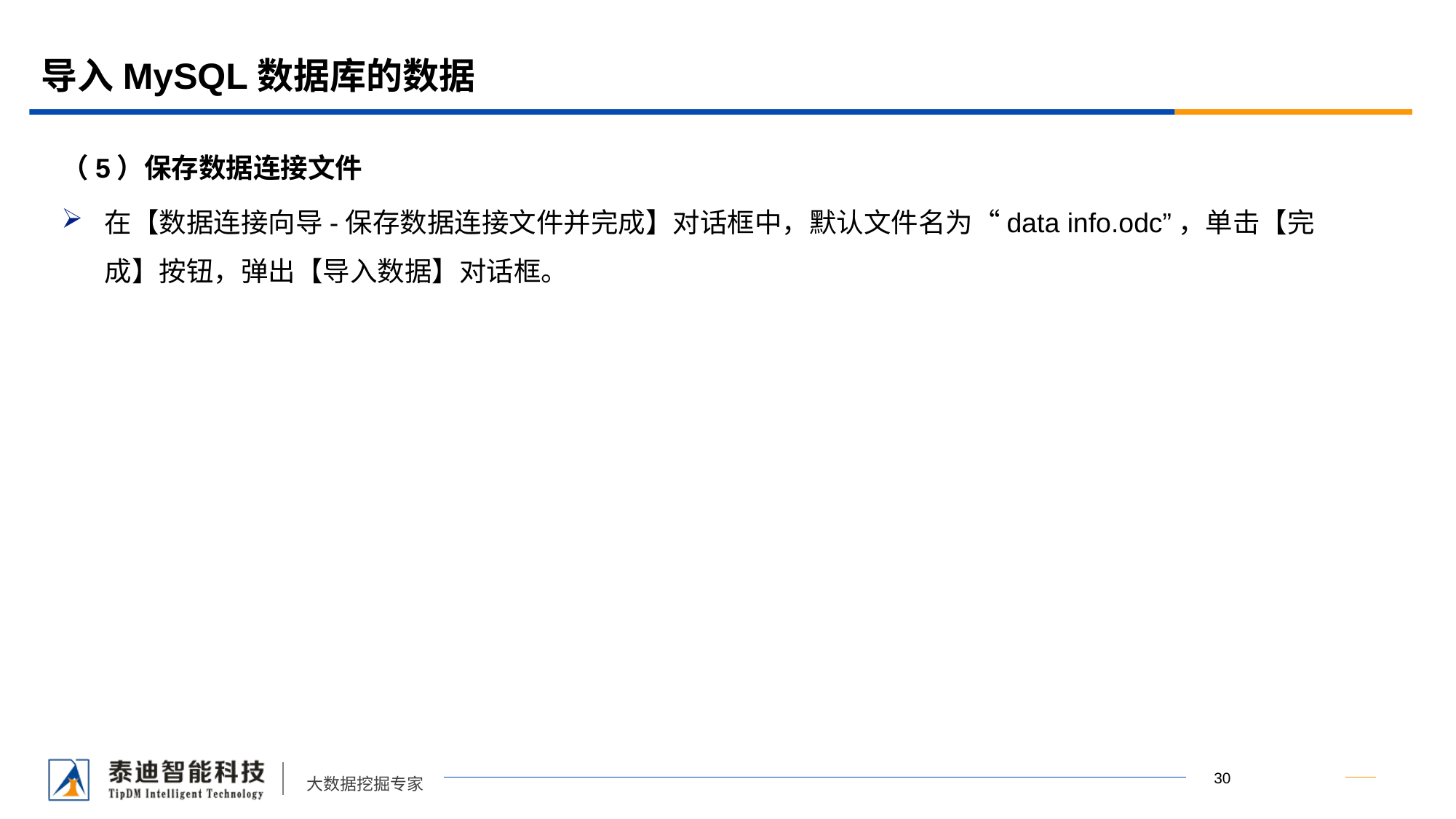

# 导入MySQL数据库的数据
（5）保存数据连接文件
在【数据连接向导-保存数据连接文件并完成】对话框中，默认文件名为“data info.odc”，单击【完成】按钮，弹出【导入数据】对话框。